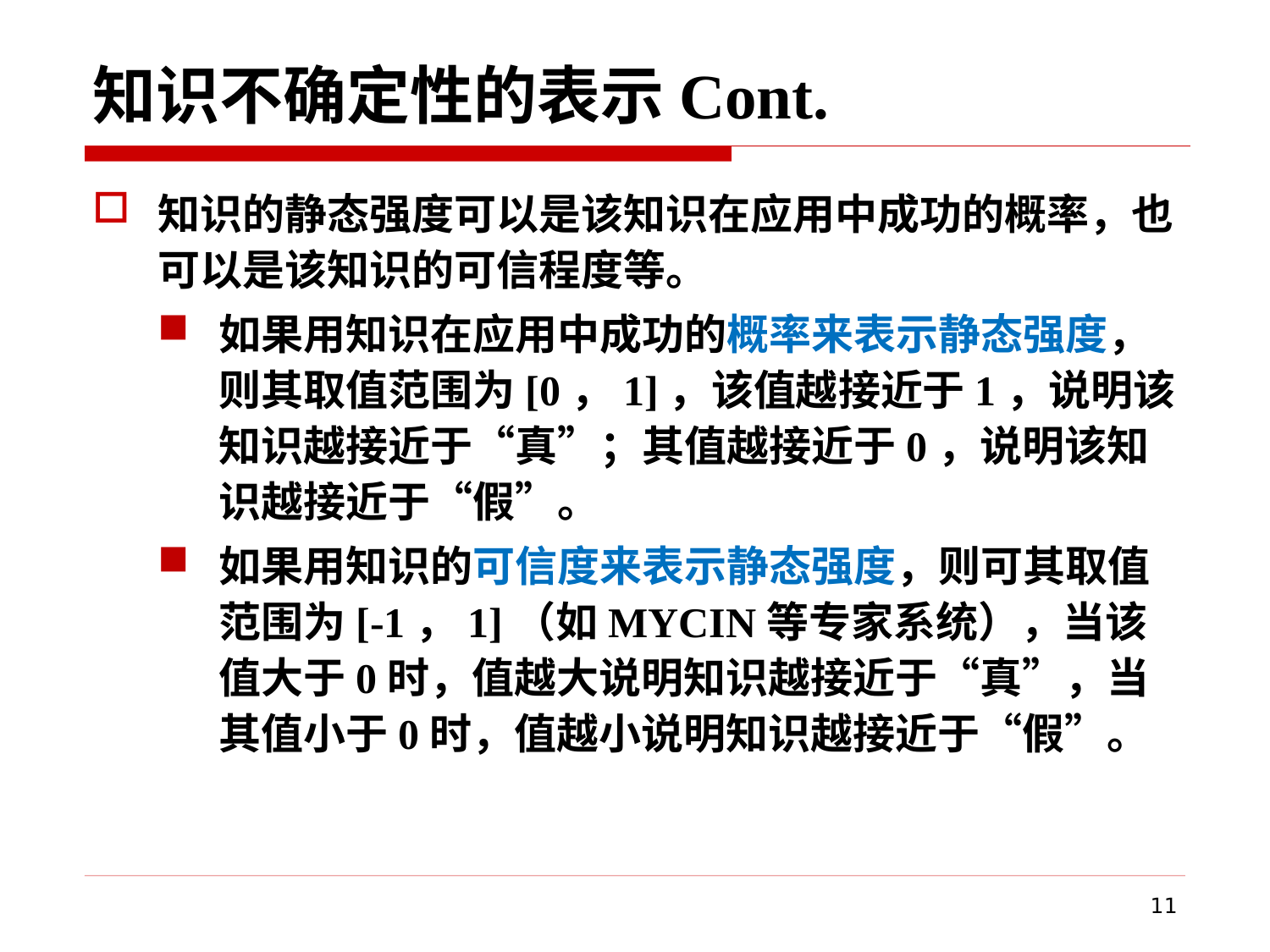

# 知识不确定性的表示Cont.
知识的静态强度可以是该知识在应用中成功的概率，也可以是该知识的可信程度等。
如果用知识在应用中成功的概率来表示静态强度，则其取值范围为[0，1]，该值越接近于1，说明该知识越接近于“真”；其值越接近于0，说明该知识越接近于“假”。
如果用知识的可信度来表示静态强度，则可其取值范围为[-1，1]（如MYCIN等专家系统），当该值大于0时，值越大说明知识越接近于“真”，当其值小于0时，值越小说明知识越接近于“假”。
11